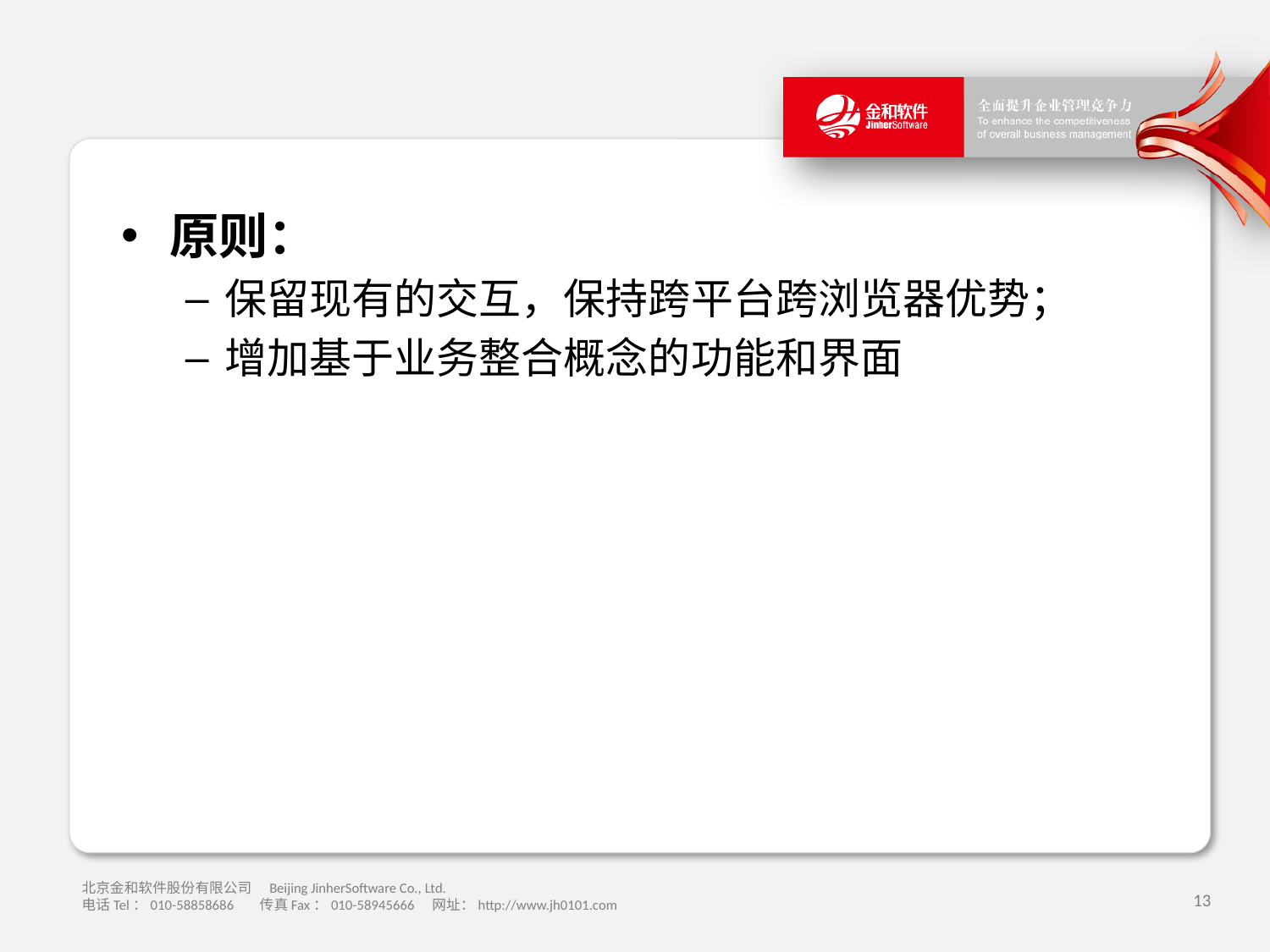

#
原则：
保留现有的交互，保持跨平台跨浏览器优势；
增加基于业务整合概念的功能和界面